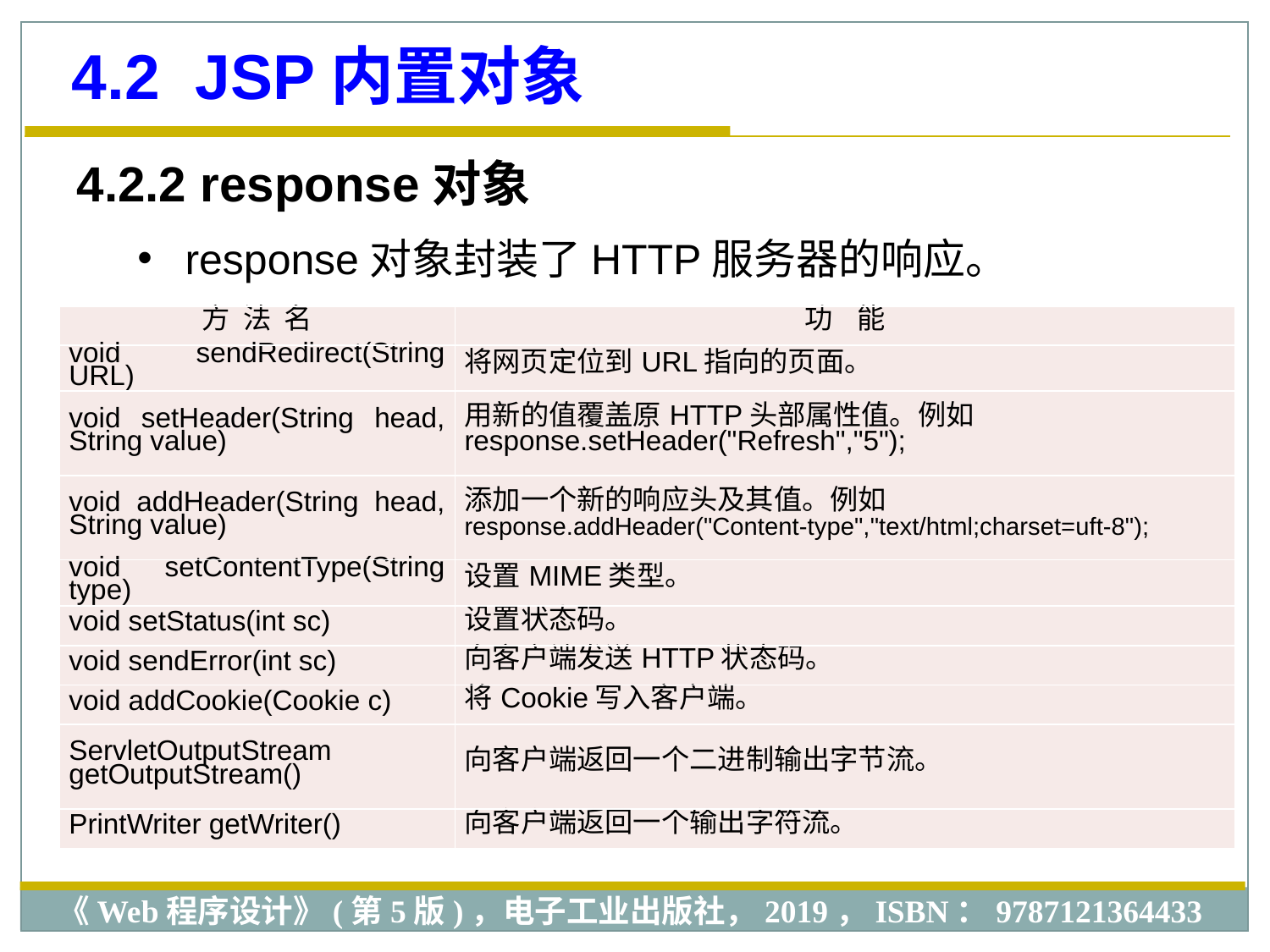

4.2  JSP内置对象
4.2.2 response对象
response对象封装了HTTP服务器的响应。
| 方 法 名 | 功 能 |
| --- | --- |
| void sendRedirect(String URL) | 将网页定位到URL指向的页面。 |
| void setHeader(String head, String value) | 用新的值覆盖原HTTP头部属性值。例如 response.setHeader("Refresh","5"); |
| void addHeader(String head, String value) | 添加一个新的响应头及其值。例如 response.addHeader("Content-type","text/html;charset=uft-8"); |
| void setContentType(String type) | 设置MIME类型。 |
| void setStatus(int sc) | 设置状态码。 |
| void sendError(int sc) | 向客户端发送HTTP状态码。 |
| void addCookie(Cookie c) | 将Cookie写入客户端。 |
| ServletOutputStream getOutputStream() | 向客户端返回一个二进制输出字节流。 |
| PrintWriter getWriter() | 向客户端返回一个输出字符流。 |